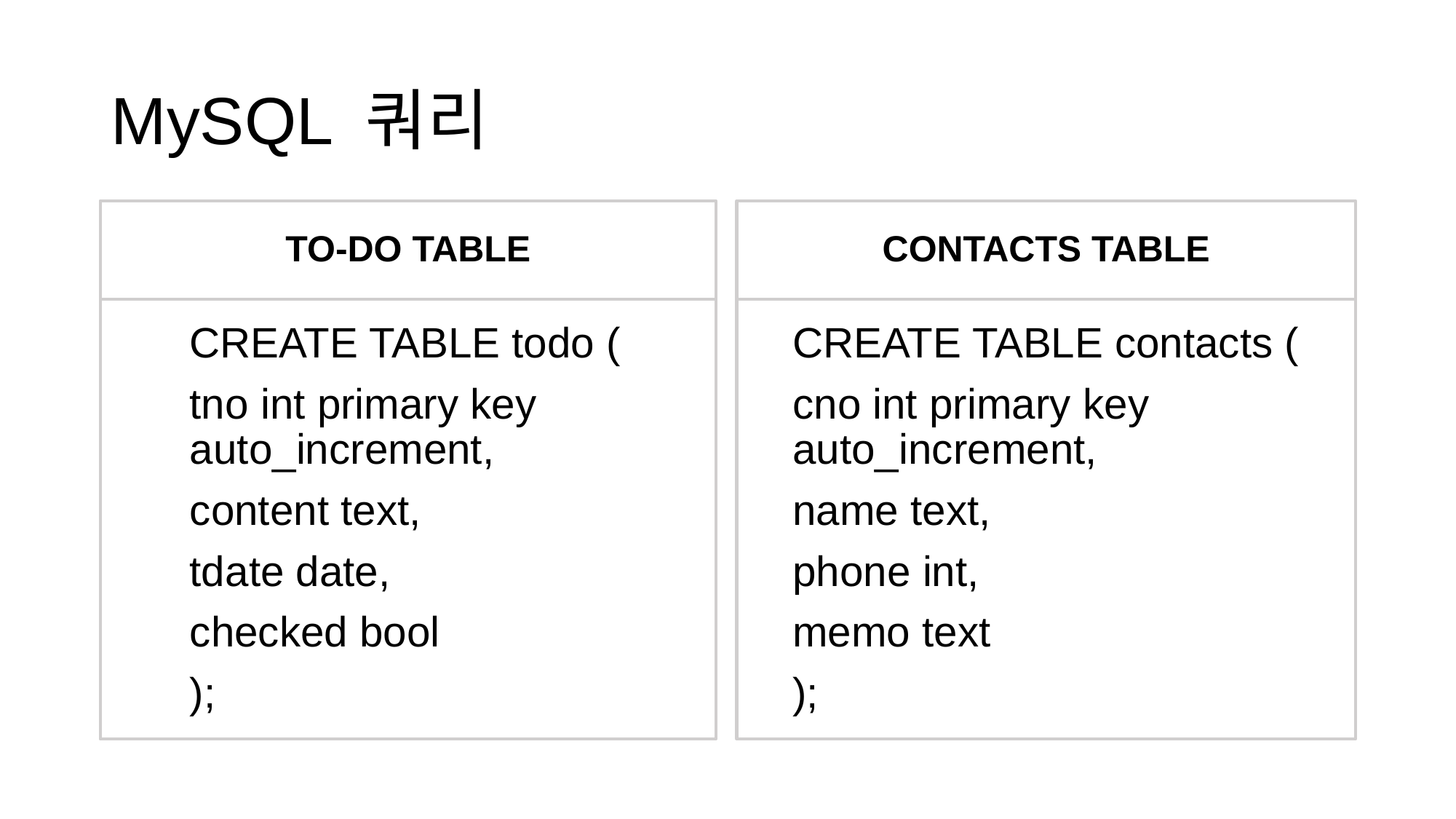

# MySQL 쿼리
TO-DO TABLE
CONTACTS TABLE
CREATE TABLE todo (
tno int primary key auto_increment,
content text,
tdate date,
checked bool
);
CREATE TABLE contacts (
cno int primary key auto_increment,
name text,
phone int,
memo text
);